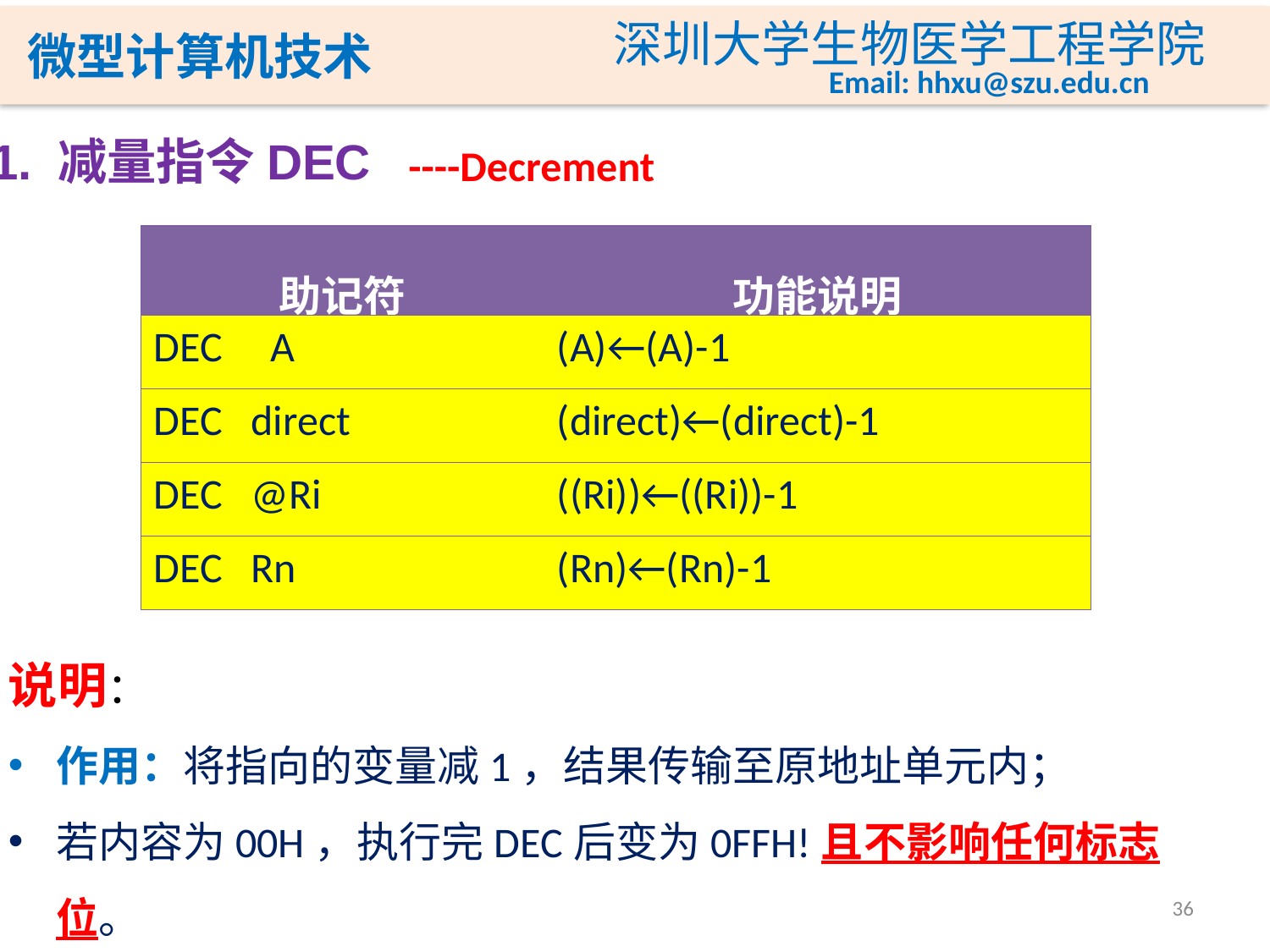

1. 减量指令DEC
 ----Decrement
| 助记符 | 功能说明 |
| --- | --- |
| DEC A | (A)←(A)-1 |
| DEC direct | (direct)←(direct)-1 |
| DEC @Ri | ((Ri))←((Ri))-1 |
| DEC Rn | (Rn)←(Rn)-1 |
说明：
作用：将指向的变量减1，结果传输至原地址单元内；
若内容为00H，执行完DEC后变为0FFH!且不影响任何标志位。
36